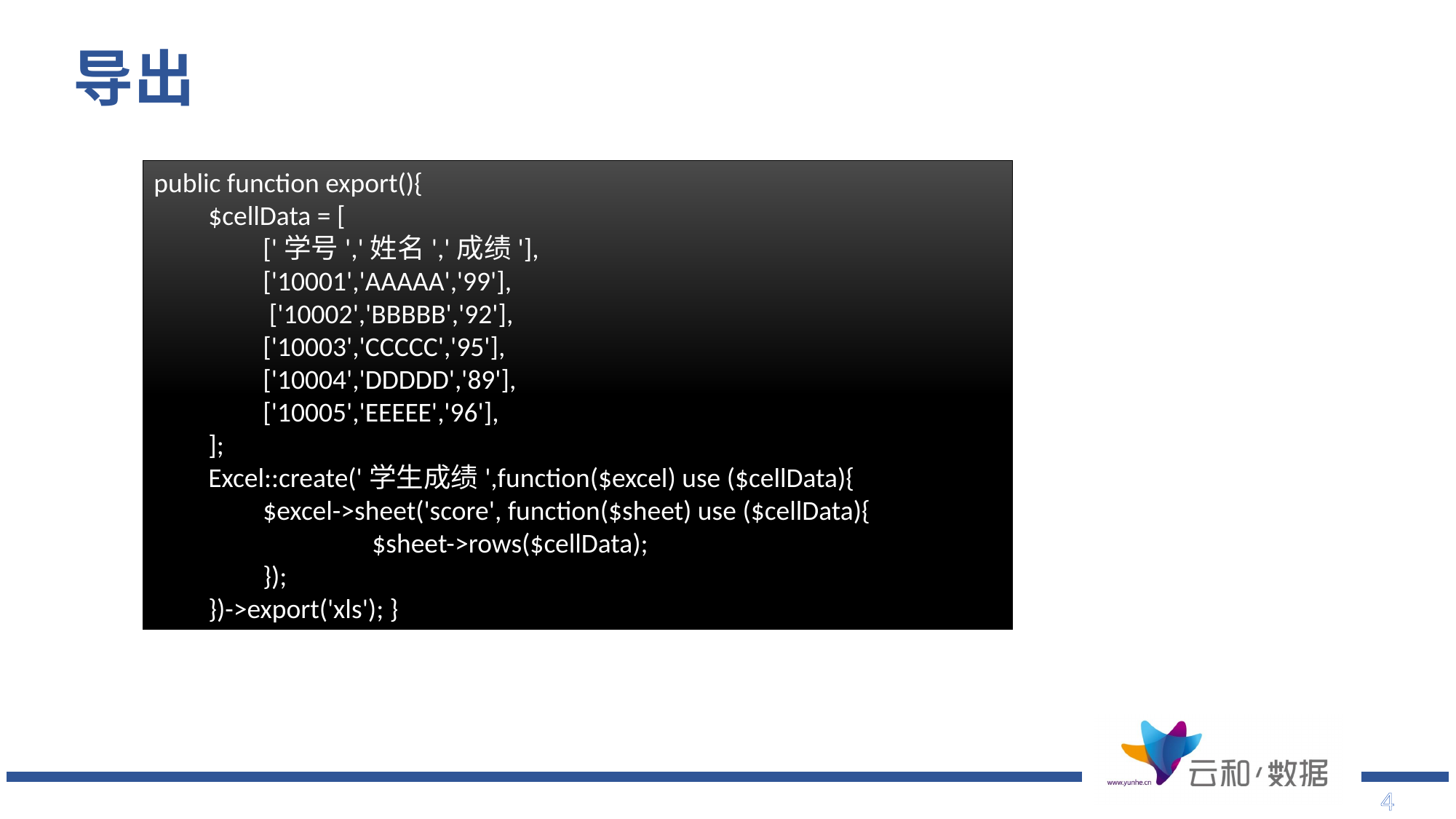

# 导出
public function export(){
$cellData = [
['学号','姓名','成绩'],
['10001','AAAAA','99'],
 ['10002','BBBBB','92'],
['10003','CCCCC','95'],
['10004','DDDDD','89'],
['10005','EEEEE','96'],
];
Excel::create('学生成绩',function($excel) use ($cellData){
$excel->sheet('score', function($sheet) use ($cellData){
	$sheet->rows($cellData);
});
})->export('xls'); }